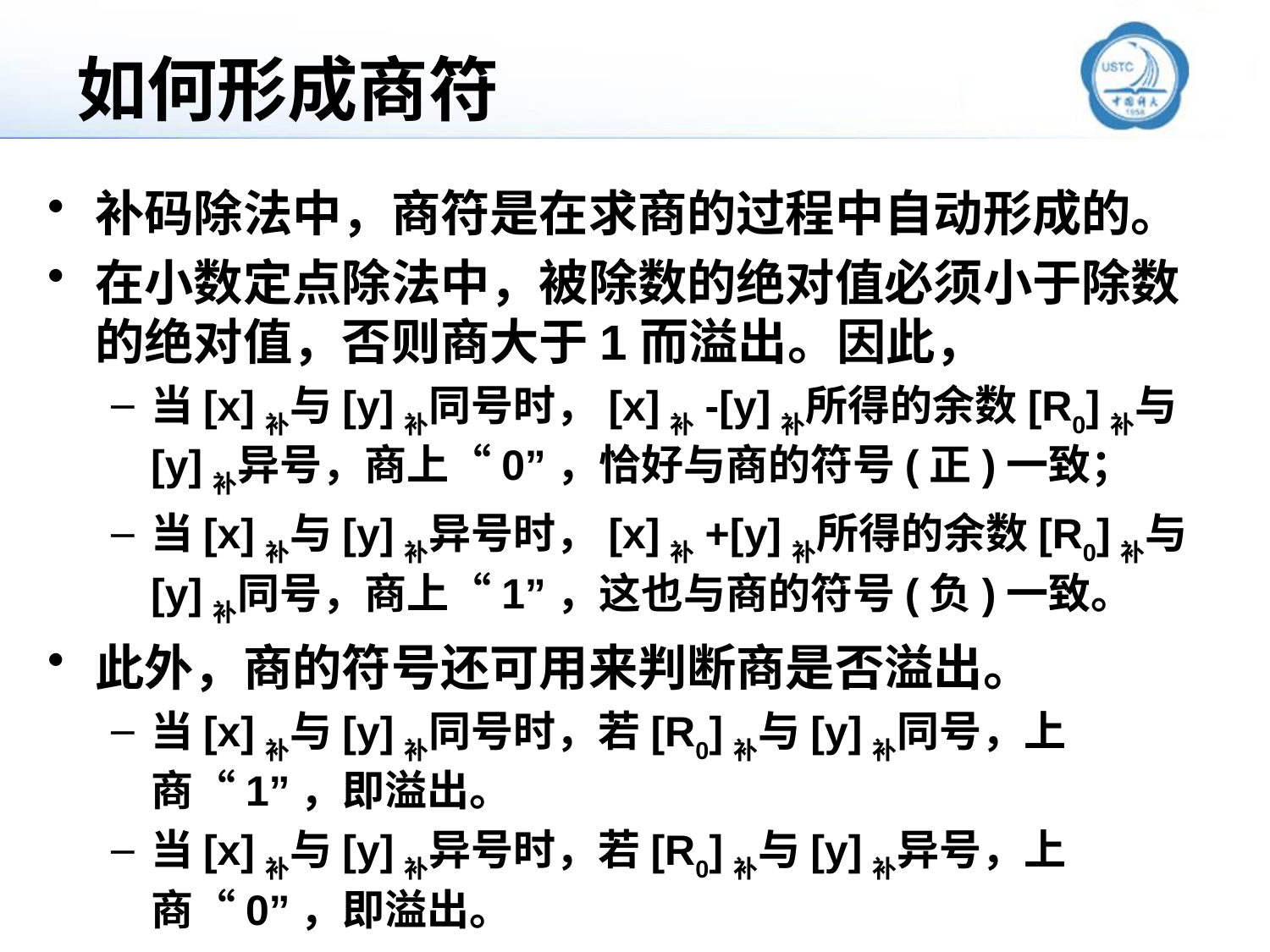

# 如何形成商符
补码除法中，商符是在求商的过程中自动形成的。
在小数定点除法中，被除数的绝对值必须小于除数的绝对值，否则商大于1而溢出。因此，
当[x]补与[y]补同号时，[x]补-[y]补所得的余数[R0]补与[y]补异号，商上“0”，恰好与商的符号(正)一致；
当[x]补与[y]补异号时，[x]补+[y]补所得的余数[R0]补与[y]补同号，商上“1”，这也与商的符号(负)一致。
此外，商的符号还可用来判断商是否溢出。
当[x]补与[y]补同号时，若[R0]补与[y]补同号，上商“1”，即溢出。
当[x]补与[y]补异号时，若[R0]补与[y]补异号，上商“0”，即溢出。